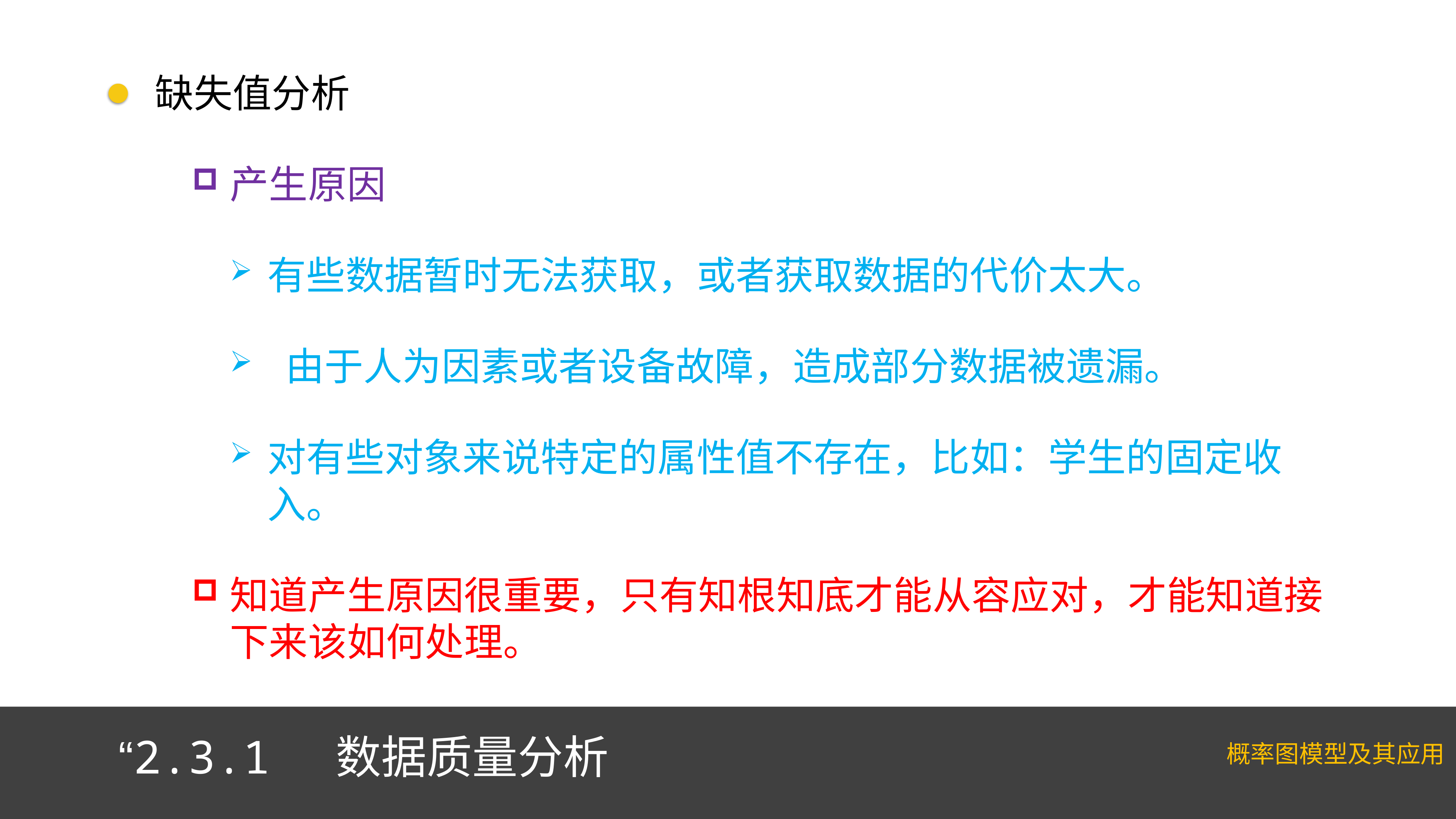

缺失值分析
产生原因
有些数据暂时无法获取，或者获取数据的代价太大。
 由于人为因素或者设备故障，造成部分数据被遗漏。
对有些对象来说特定的属性值不存在，比如：学生的固定收入。
知道产生原因很重要，只有知根知底才能从容应对，才能知道接下来该如何处理。

“2.3.1  数据质量分析